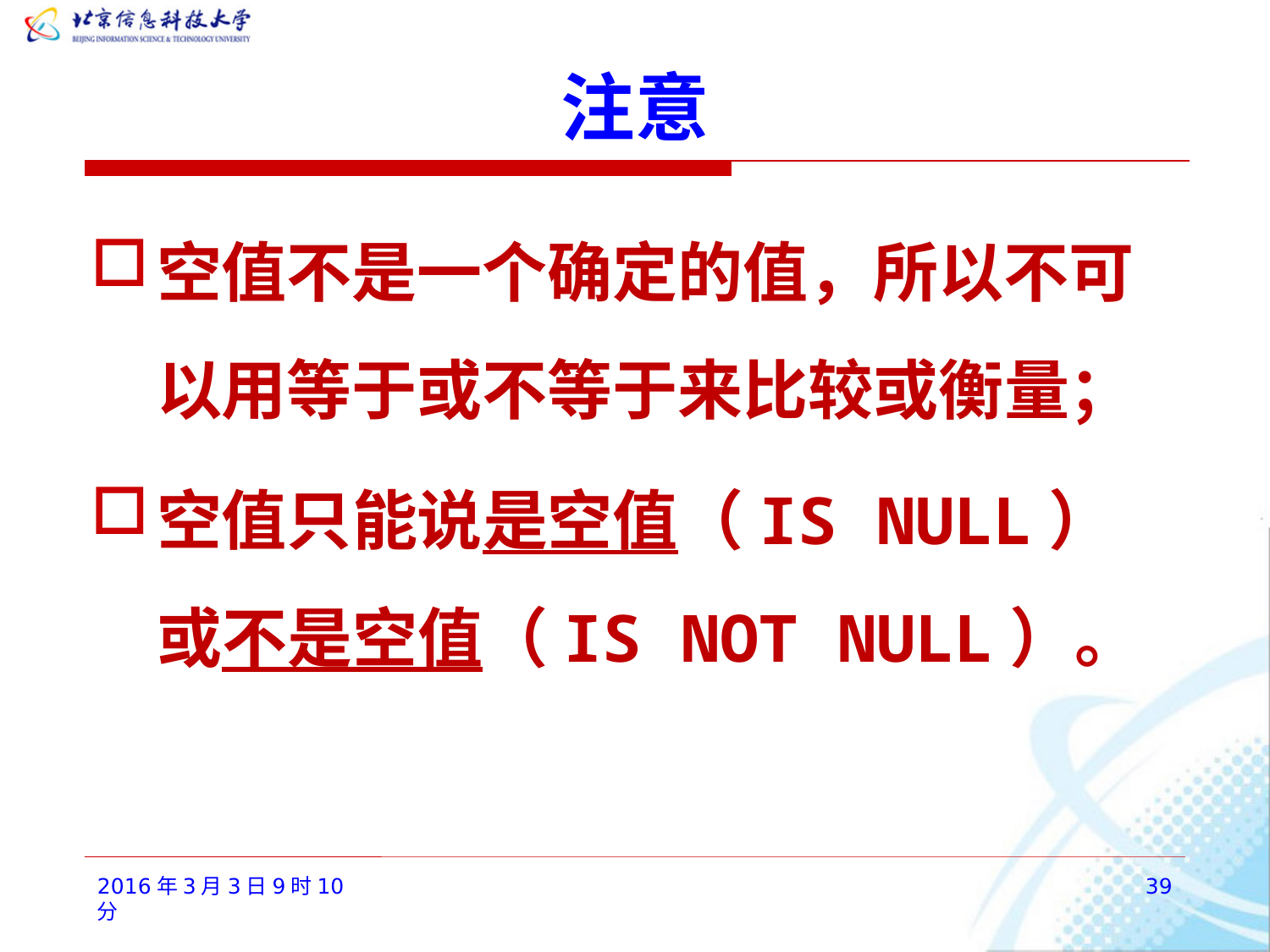

# 注意
空值不是一个确定的值，所以不可以用等于或不等于来比较或衡量；
空值只能说是空值（IS NULL）或不是空值（IS NOT NULL）。
2016年3月3日9时10分
39